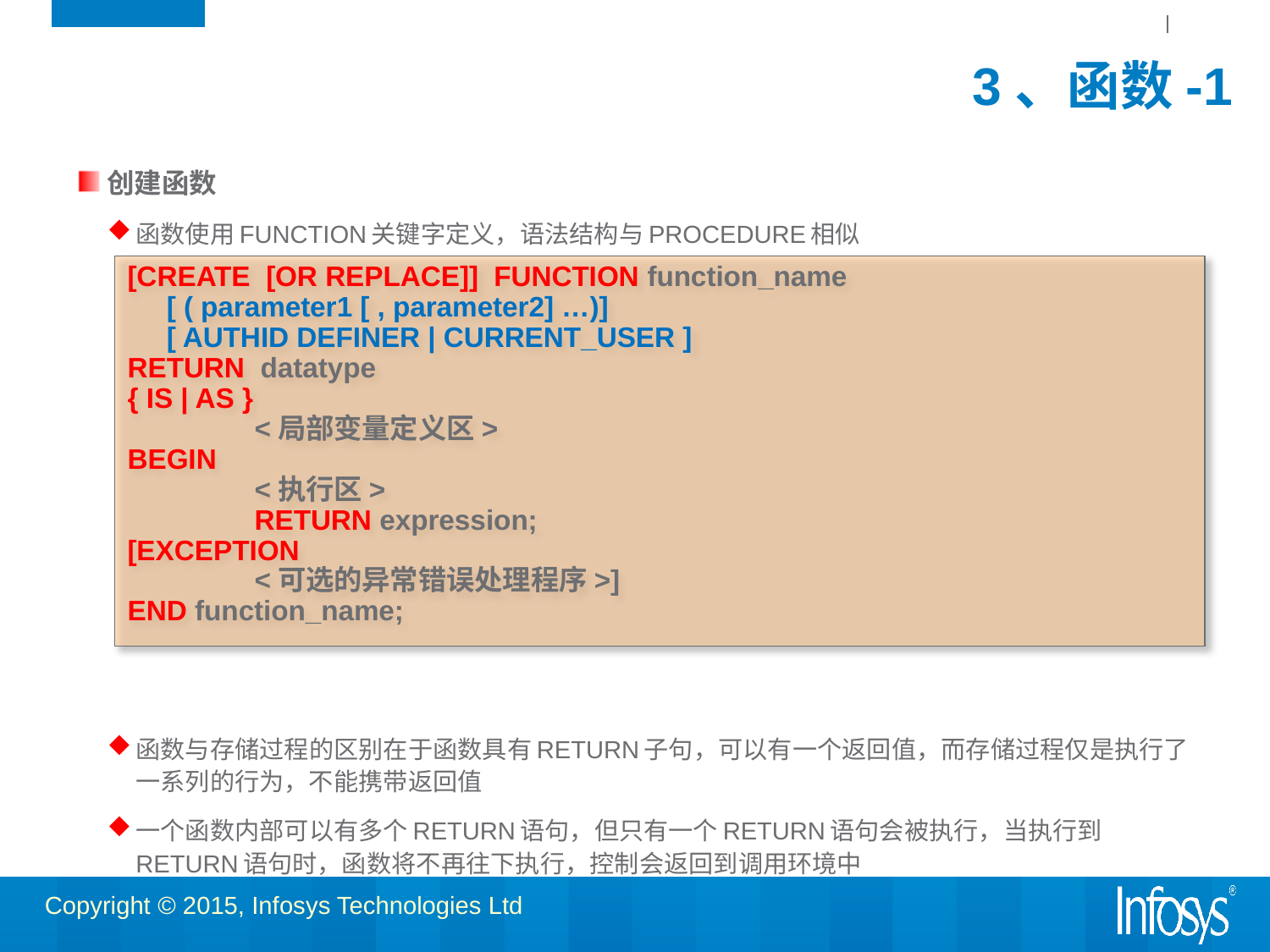

# 3、函数-1
创建函数
函数使用FUNCTION关键字定义，语法结构与PROCEDURE相似

函数与存储过程的区别在于函数具有RETURN子句，可以有一个返回值，而存储过程仅是执行了一系列的行为，不能携带返回值
一个函数内部可以有多个RETURN语句，但只有一个RETURN语句会被执行，当执行到RETURN语句时，函数将不再往下执行，控制会返回到调用环境中

[CREATE  [OR REPLACE]]  FUNCTION function_name
     [ ( parameter1 [ , parameter2] …)]
     [ AUTHID DEFINER | CURRENT_USER ]
RETURN  datatype
{ IS | AS }
	<局部变量定义区>
BEGIN
	<执行区>
	RETURN expression;
[EXCEPTION
	<可选的异常错误处理程序>]
END function_name;